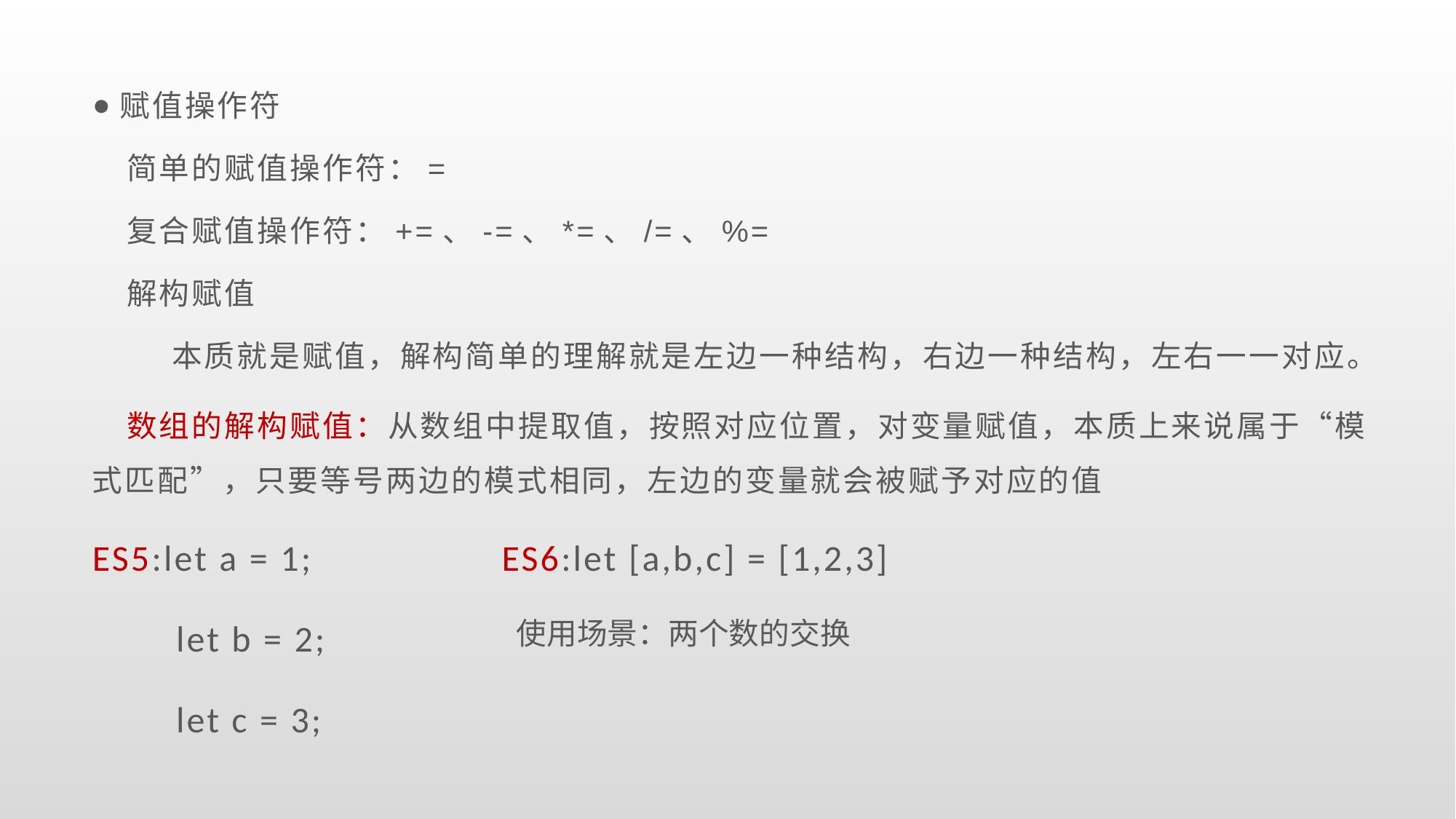

赋值操作符
   简单的赋值操作符：=
   复合赋值操作符：+=、-=、*=、/=、%=
   解构赋值
        本质就是赋值，解构简单的理解就是左边一种结构，右边一种结构，左右一一对应。
   数组的解构赋值：从数组中提取值，按照对应位置，对变量赋值，本质上来说属于“模式匹配”，只要等号两边的模式相同，左边的变量就会被赋予对应的值
ES5:let a = 1;                  ES6:let [a,b,c] = [1,2,3]
        let b = 2;
        let c = 3;

使用场景：两个数的交换